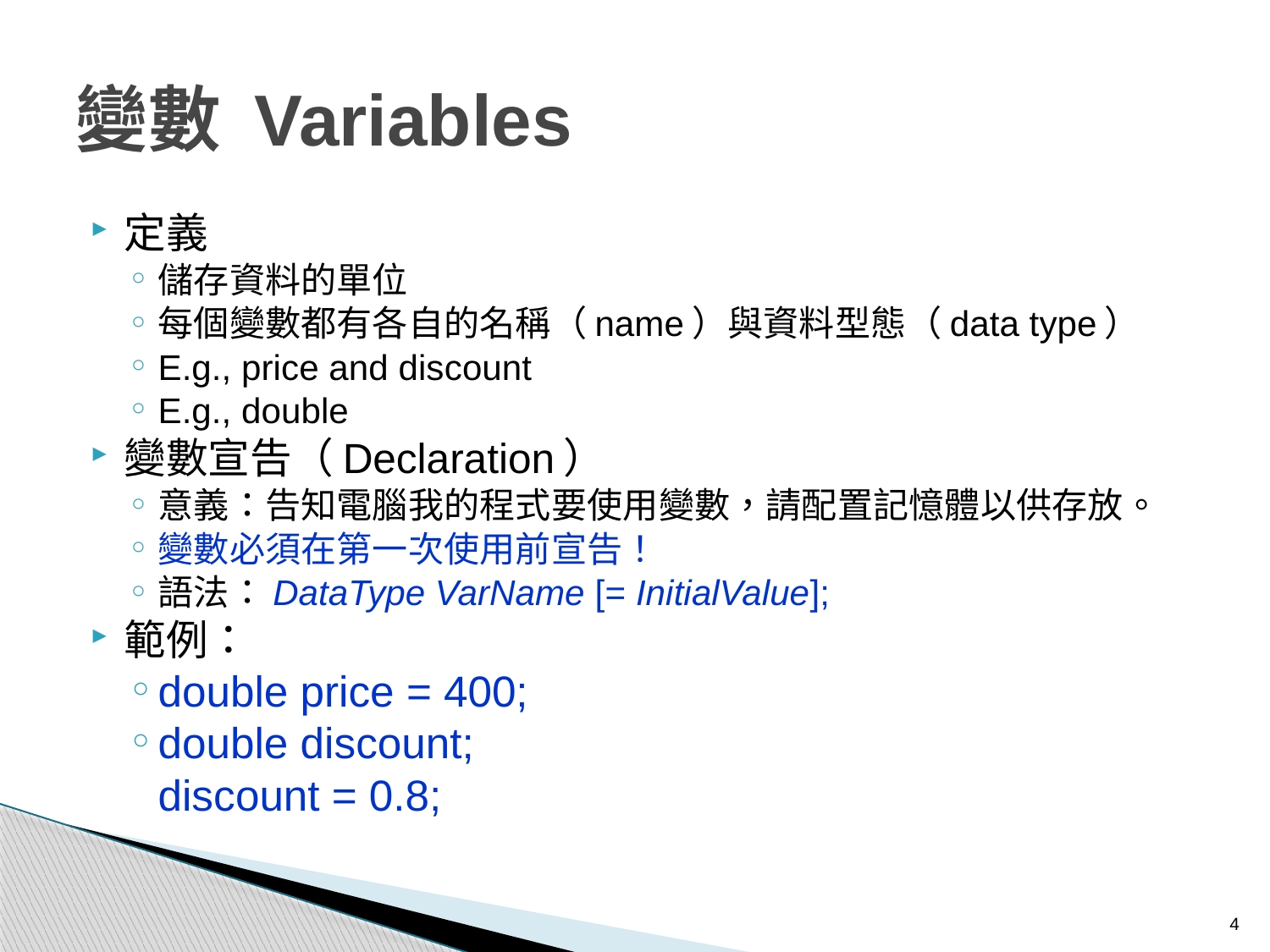

# 變數 Variables
定義
儲存資料的單位
每個變數都有各自的名稱（name）與資料型態（data type）
E.g., price and discount
E.g., double
變數宣告（Declaration）
意義：告知電腦我的程式要使用變數，請配置記憶體以供存放。
變數必須在第一次使用前宣告！
語法：DataType VarName [= InitialValue];
範例：
double price = 400;
double discount;
	discount = 0.8;
4